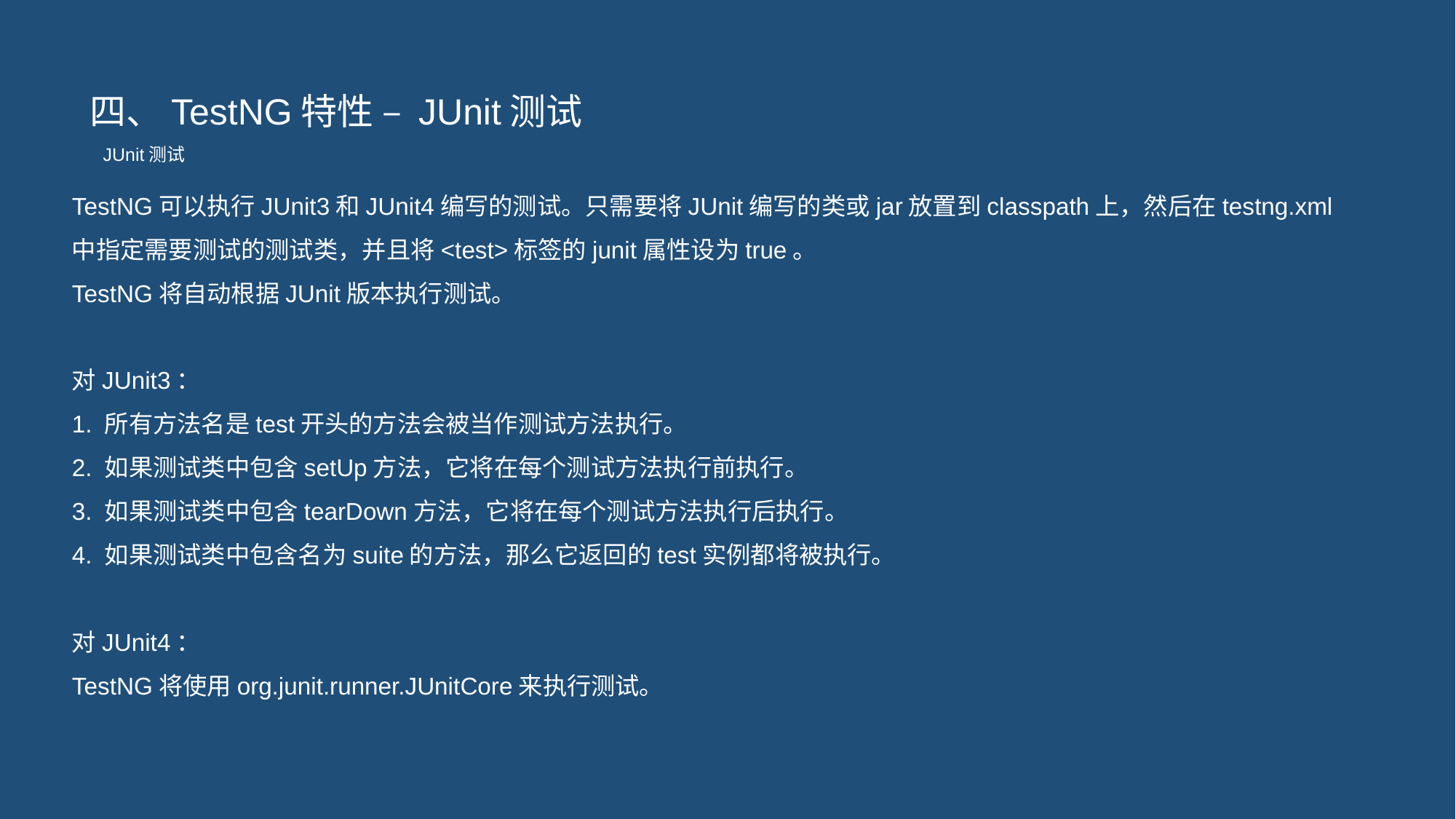

四、TestNG特性 – JUnit测试
JUnit测试
TestNG可以执行JUnit3和JUnit4编写的测试。只需要将JUnit编写的类或jar放置到classpath上，然后在testng.xml
中指定需要测试的测试类，并且将<test>标签的junit属性设为true。
TestNG将自动根据JUnit版本执行测试。

对JUnit3：
1. 所有方法名是test开头的方法会被当作测试方法执行。
2. 如果测试类中包含setUp方法，它将在每个测试方法执行前执行。
3. 如果测试类中包含tearDown方法，它将在每个测试方法执行后执行。
4. 如果测试类中包含名为suite的方法，那么它返回的test实例都将被执行。

对JUnit4：
TestNG将使用org.junit.runner.JUnitCore来执行测试。